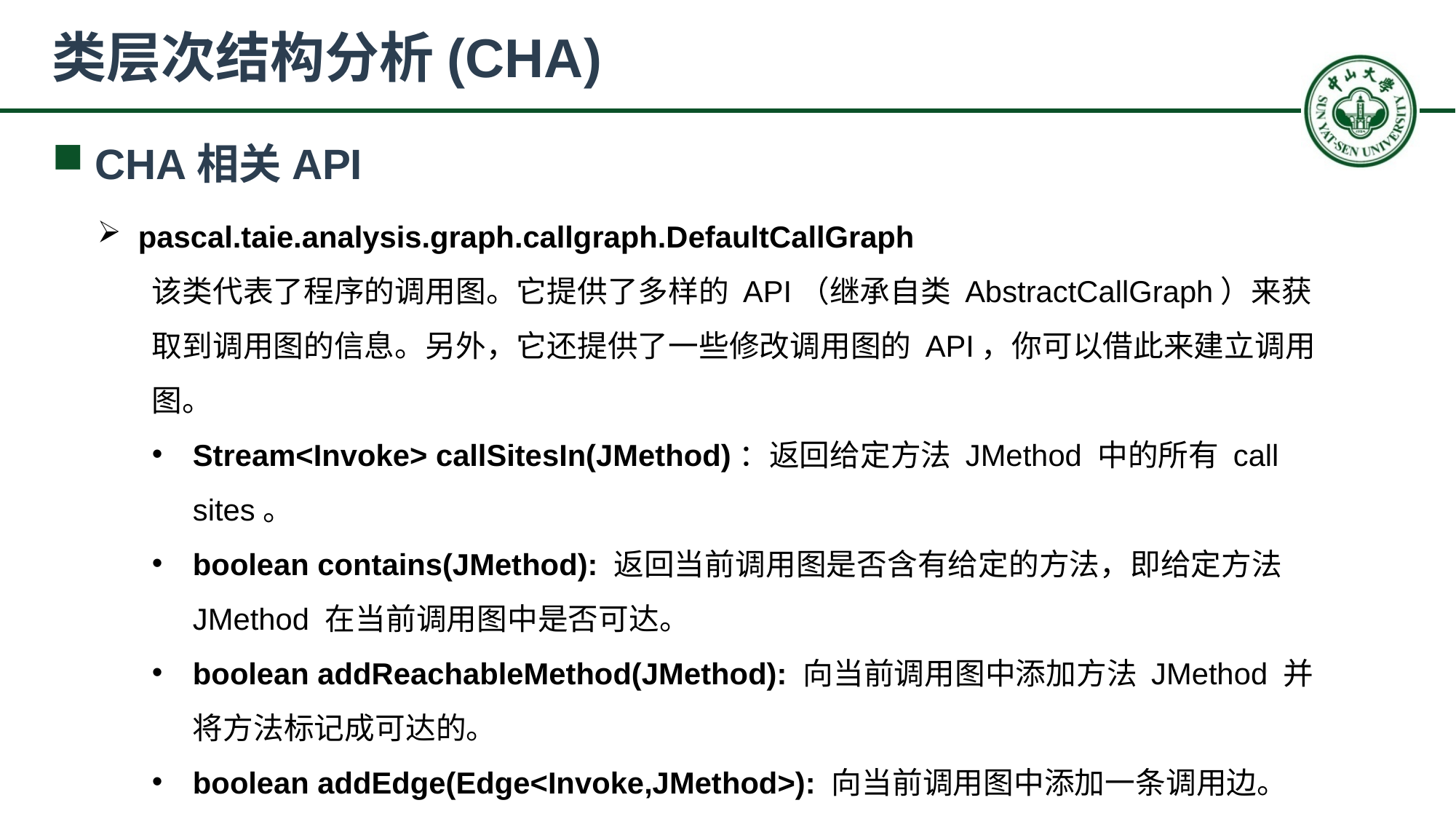

# 类层次结构分析(CHA)
CHA相关API
pascal.taie.analysis.graph.callgraph.DefaultCallGraph
该类代表了程序的调用图。它提供了多样的 API（继承自类 AbstractCallGraph）来获取到调用图的信息。另外，它还提供了一些修改调用图的 API，你可以借此来建立调用图。
Stream<Invoke> callSitesIn(JMethod)：返回给定方法 JMethod 中的所有 call sites。
boolean contains(JMethod): 返回当前调用图是否含有给定的方法，即给定方法 JMethod 在当前调用图中是否可达。
boolean addReachableMethod(JMethod): 向当前调用图中添加方法 JMethod 并将方法标记成可达的。
boolean addEdge(Edge<Invoke,JMethod>): 向当前调用图中添加一条调用边。